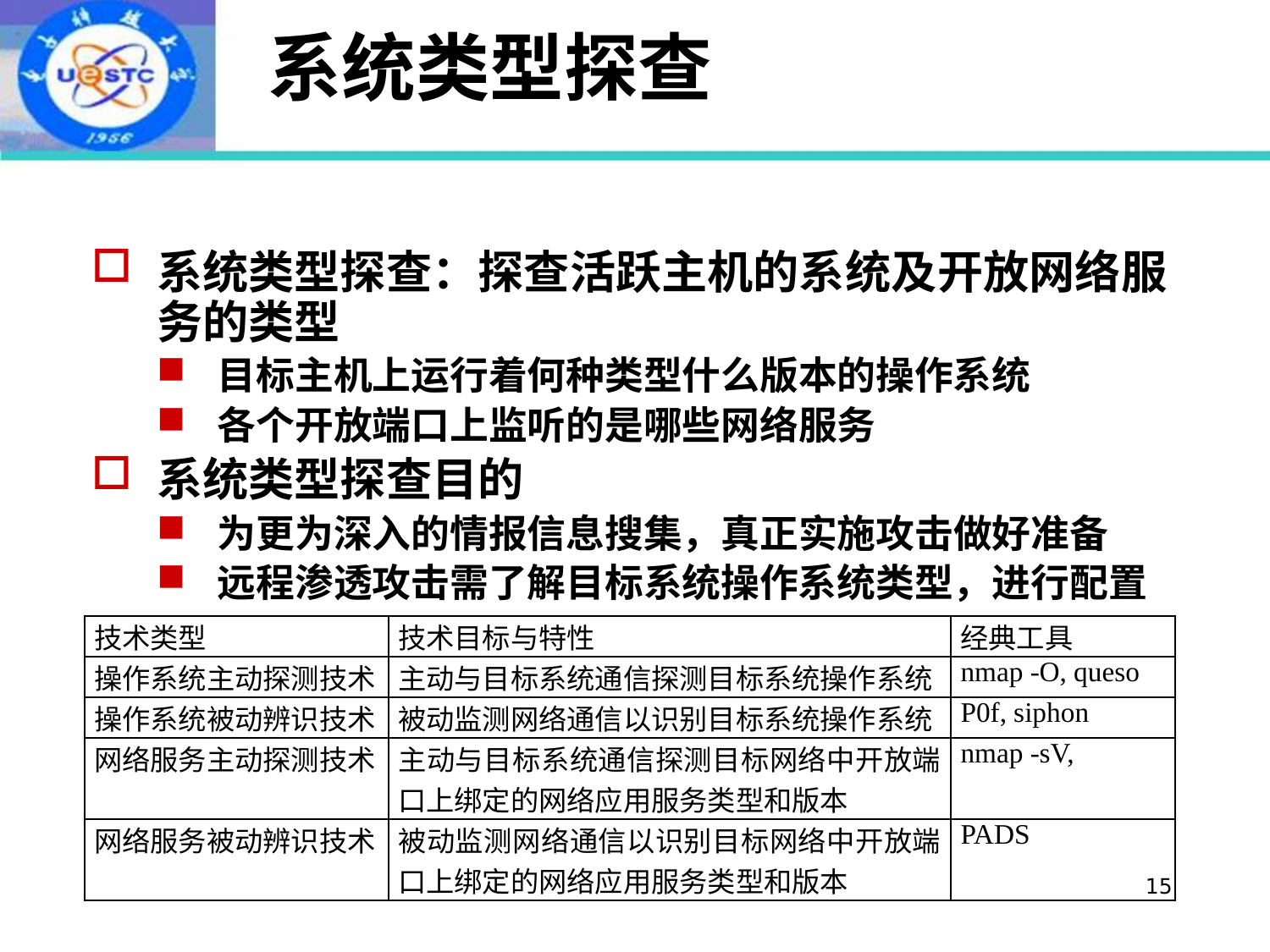

# 系统类型探查
系统类型探查：探查活跃主机的系统及开放网络服务的类型
目标主机上运行着何种类型什么版本的操作系统
各个开放端口上监听的是哪些网络服务
系统类型探查目的
为更为深入的情报信息搜集，真正实施攻击做好准备
远程渗透攻击需了解目标系统操作系统类型，进行配置
| 技术类型 | 技术目标与特性 | 经典工具 |
| --- | --- | --- |
| 操作系统主动探测技术 | 主动与目标系统通信探测目标系统操作系统 | nmap -O, queso |
| 操作系统被动辨识技术 | 被动监测网络通信以识别目标系统操作系统 | P0f, siphon |
| 网络服务主动探测技术 | 主动与目标系统通信探测目标网络中开放端口上绑定的网络应用服务类型和版本 | nmap -sV, |
| 网络服务被动辨识技术 | 被动监测网络通信以识别目标网络中开放端口上绑定的网络应用服务类型和版本 | PADS |
15